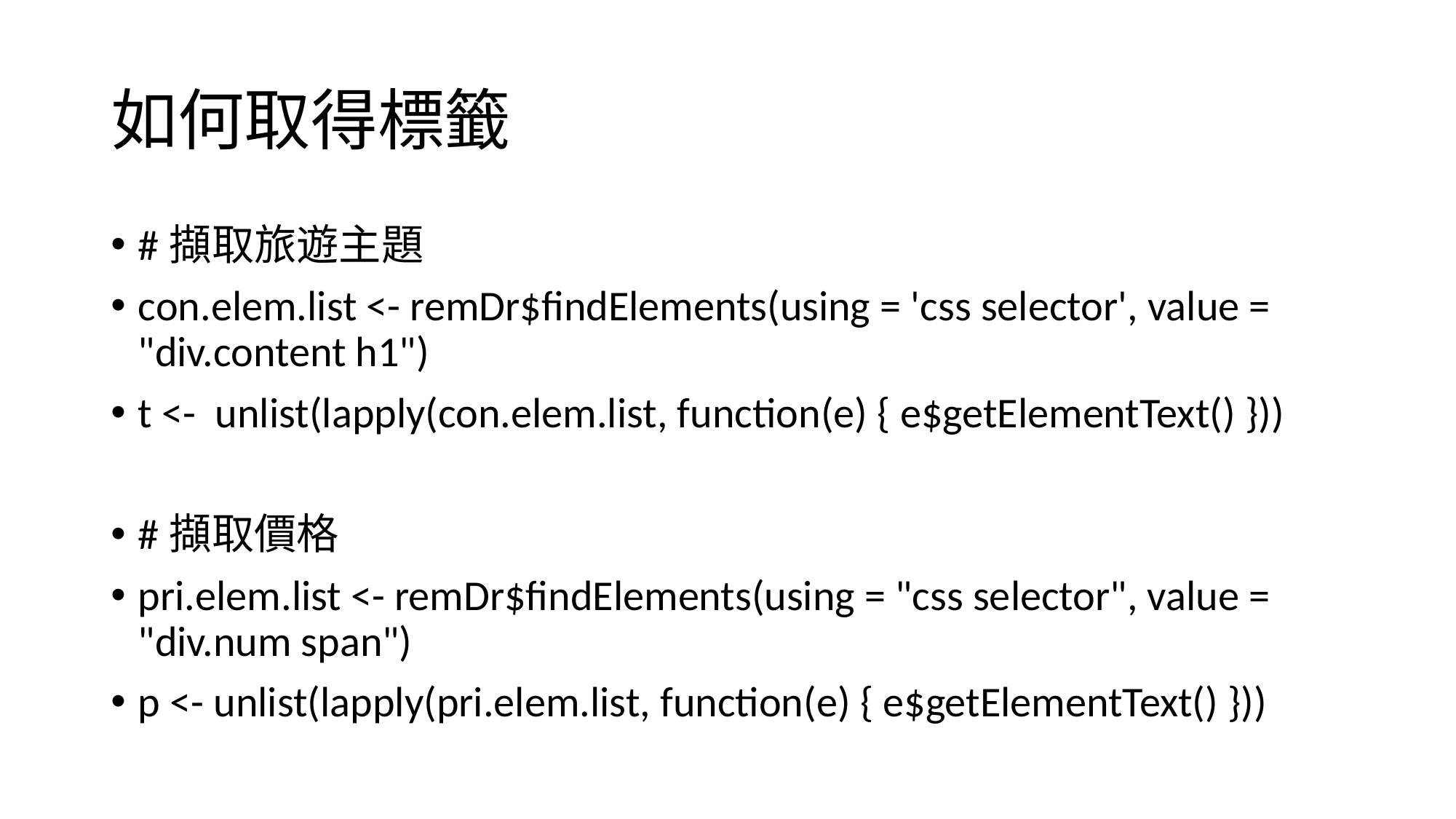

# 如何取得標籤
#擷取旅遊主題
con.elem.list <- remDr$findElements(using = 'css selector', value = "div.content h1")
t <-  unlist(lapply(con.elem.list, function(e) { e$getElementText() }))

#擷取價格
pri.elem.list <- remDr$findElements(using = "css selector", value = "div.num span")
p <- unlist(lapply(pri.elem.list, function(e) { e$getElementText() }))